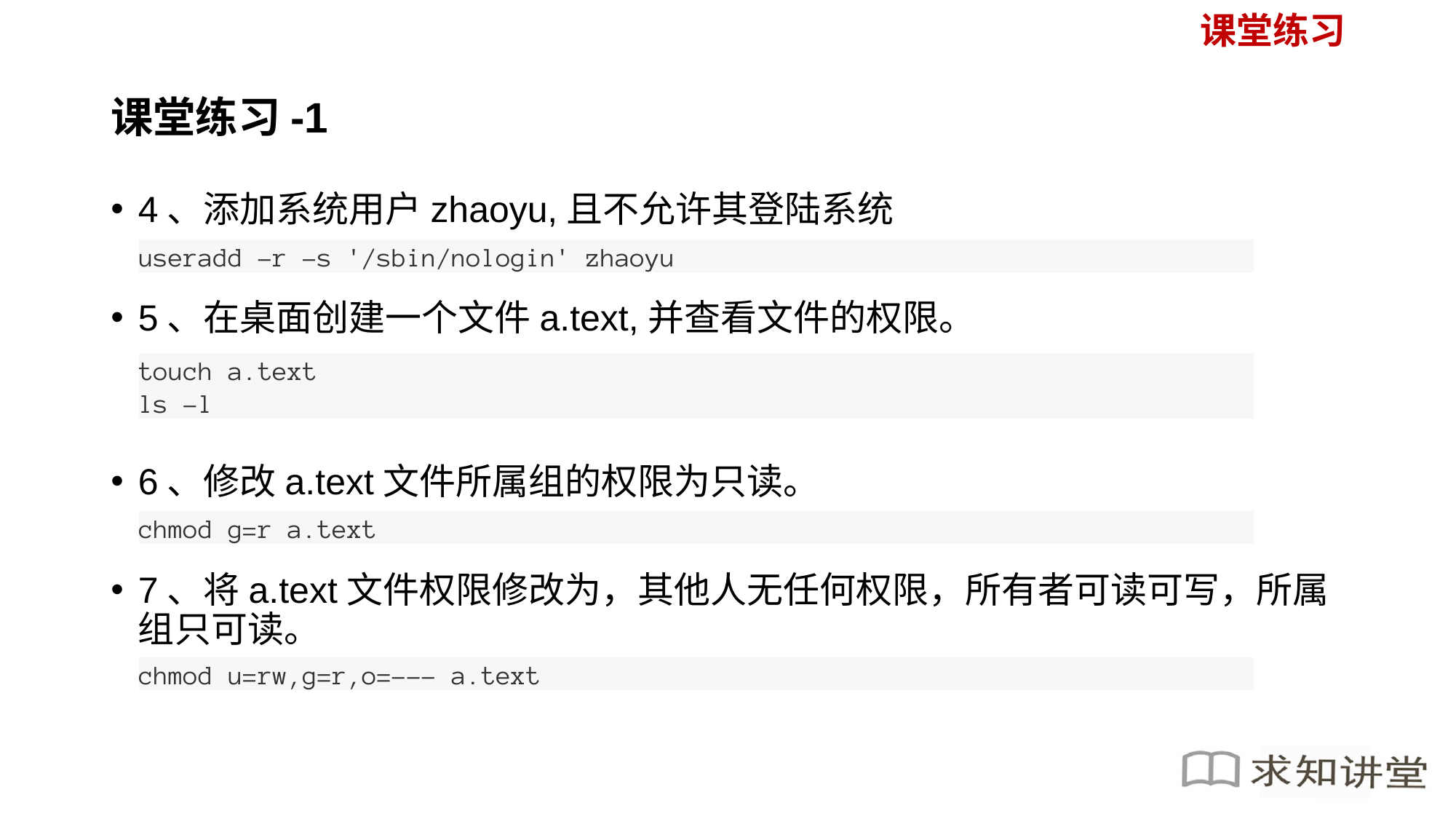

课堂练习
# 课堂练习-1
4、添加系统用户zhaoyu,且不允许其登陆系统

5、在桌面创建一个文件a.text,并查看文件的权限。

6、修改a.text文件所属组的权限为只读。

7、将a.text文件权限修改为，其他人无任何权限，所有者可读可写，所属组只可读。

useradd -r -s '/sbin/nologin' zhaoyu
touch a.text
ls -l
chmod g=r a.text
chmod u=rw,g=r,o=--- a.text